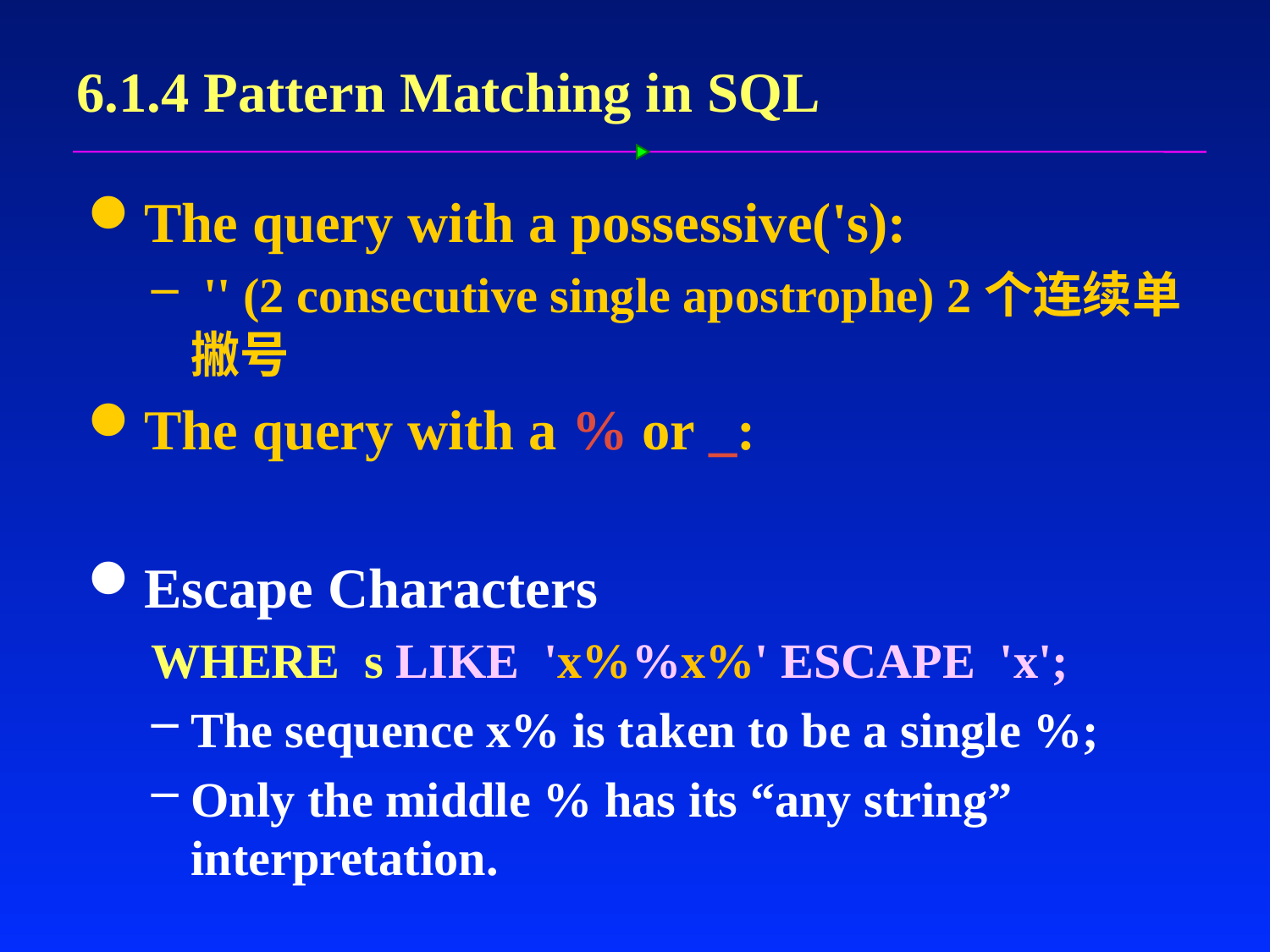

# 6.1.4 Pattern Matching in SQL

The query with a possessive('s):
 '' (2 consecutive single apostrophe) 2个连续单撇号
The query with a % or _:

Escape Characters
WHERE  s LIKE  'x%%x%' ESCAPE  'x';
The sequence x% is taken to be a single %;
Only the middle % has its “any string” interpretation.